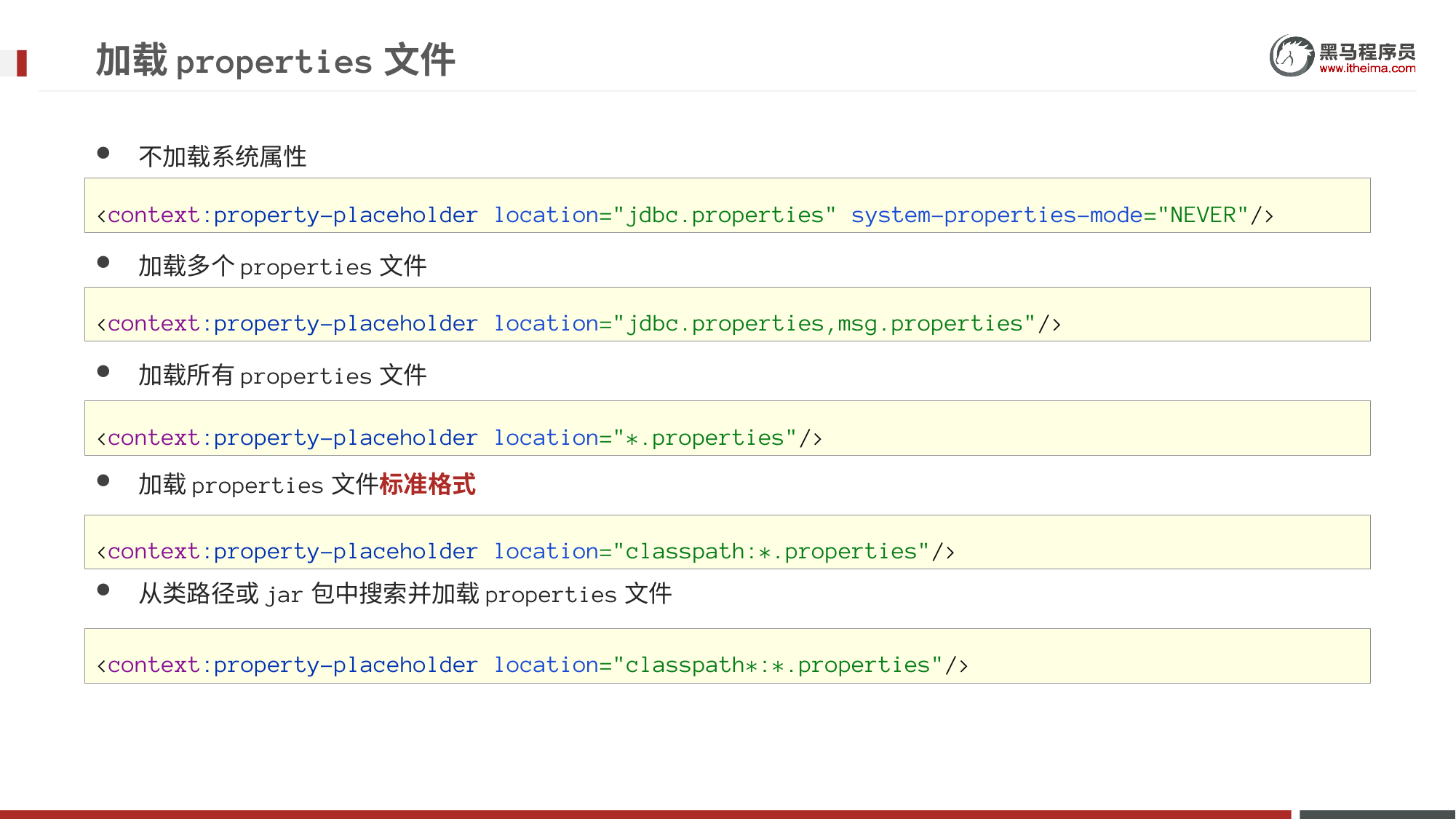

加载properties文件
不加载系统属性

加载多个properties文件

加载所有properties文件

加载properties文件标准格式

从类路径或jar包中搜索并加载properties文件

<context:property-placeholder location="jdbc.properties" system-properties-mode="NEVER"/>
<context:property-placeholder location="jdbc.properties,msg.properties"/>
<context:property-placeholder location="*.properties"/>
<context:property-placeholder location="classpath:*.properties"/>
<context:property-placeholder location="classpath*:*.properties"/>